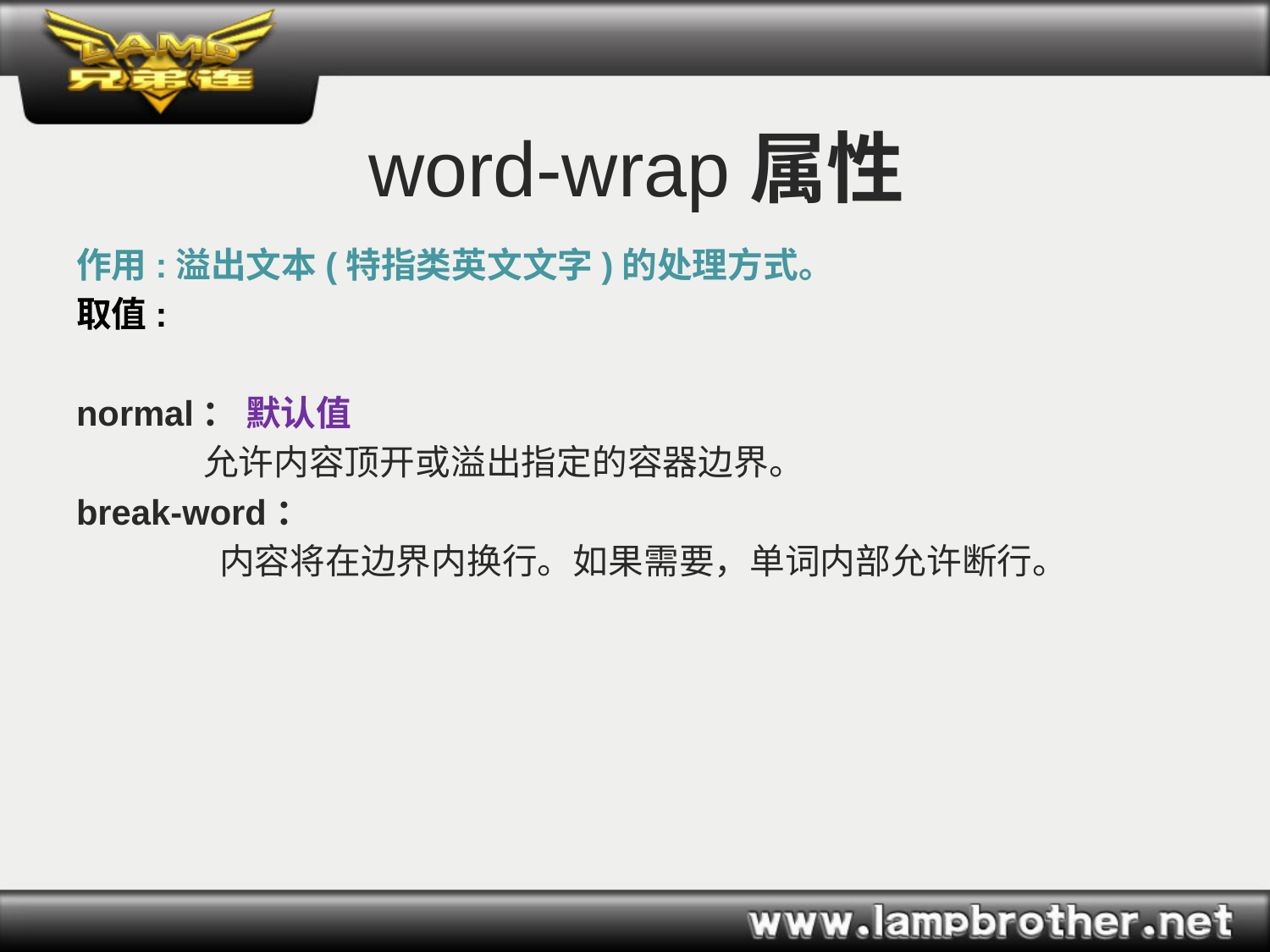

# word-wrap属性
作用:溢出文本(特指类英文文字)的处理方式。
取值:

normal： 默认值
	允许内容顶开或溢出指定的容器边界。
break-word：
	 内容将在边界内换行。如果需要，单词内部允许断行。